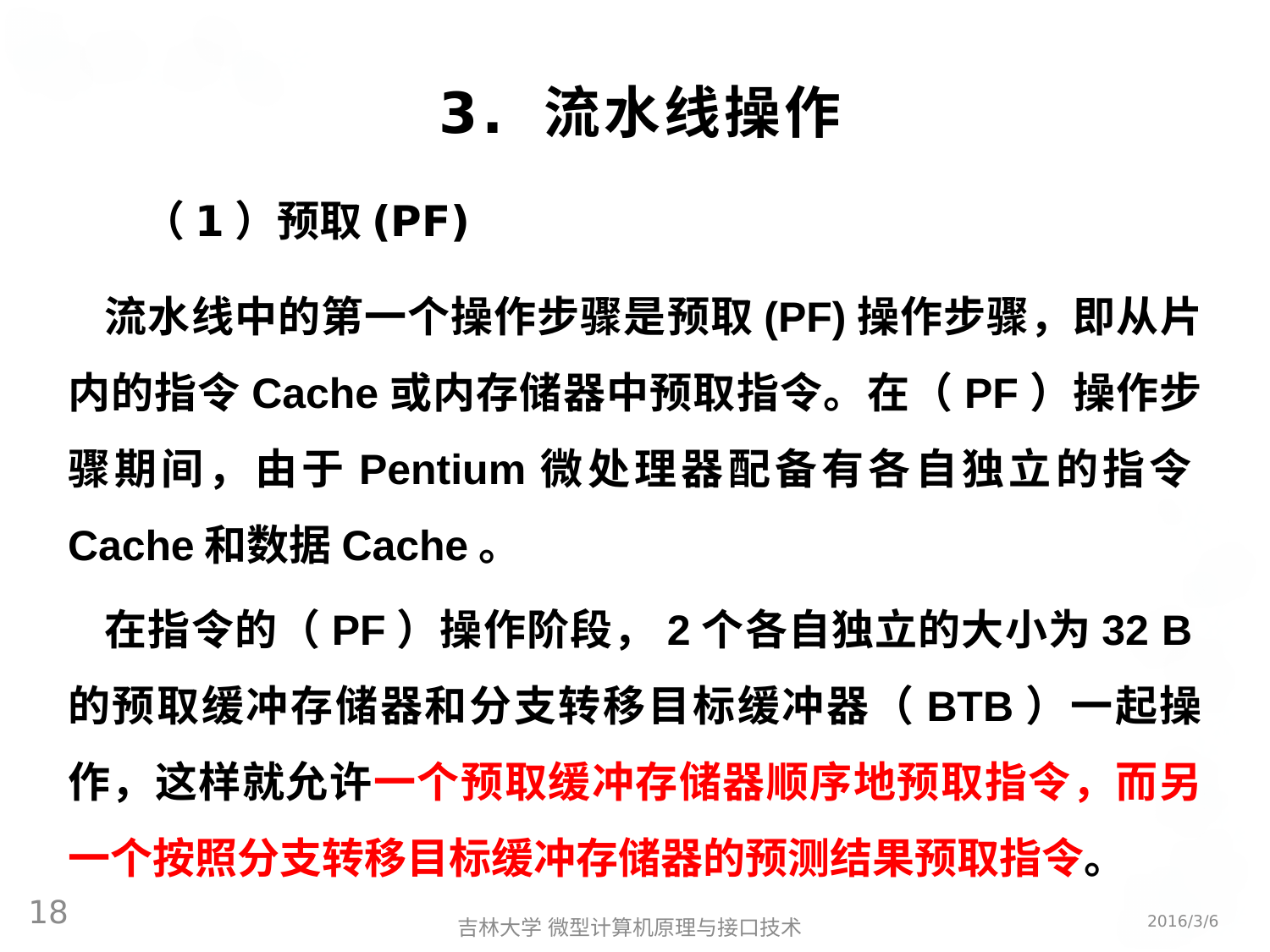

# 3. 流水线操作
（1）预取(PF)
流水线中的第一个操作步骤是预取(PF)操作步骤，即从片内的指令Cache或内存储器中预取指令。在（PF）操作步骤期间，由于Pentium微处理器配备有各自独立的指令Cache和数据Cache。
在指令的（PF）操作阶段，2个各自独立的大小为32 B的预取缓冲存储器和分支转移目标缓冲器（BTB）一起操作，这样就允许一个预取缓冲存储器顺序地预取指令，而另一个按照分支转移目标缓冲存储器的预测结果预取指令。
18
2016/3/6
吉林大学 微型计算机原理与接口技术